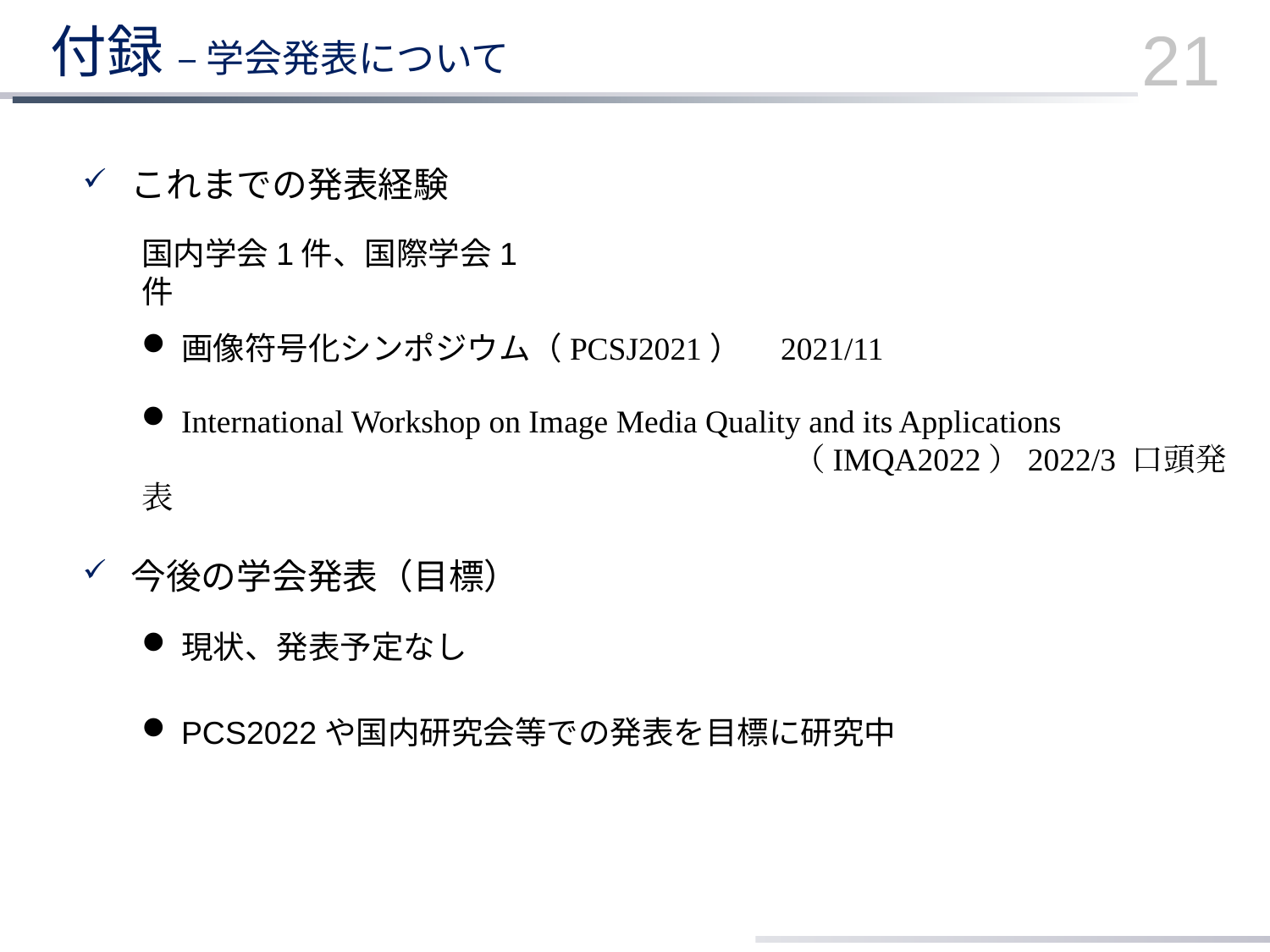

# 付録 – 学会発表について
21
 これまでの発表経験
国内学会1件、国際学会1件
画像符号化シンポジウム（PCSJ2021）　2021/11
International Workshop on Image Media Quality and its Applications
　　　　　　　　　　　　　　　　　　          （IMQA2022）2022/3 口頭発表
 今後の学会発表（目標）
現状、発表予定なし
PCS2022や国内研究会等での発表を目標に研究中